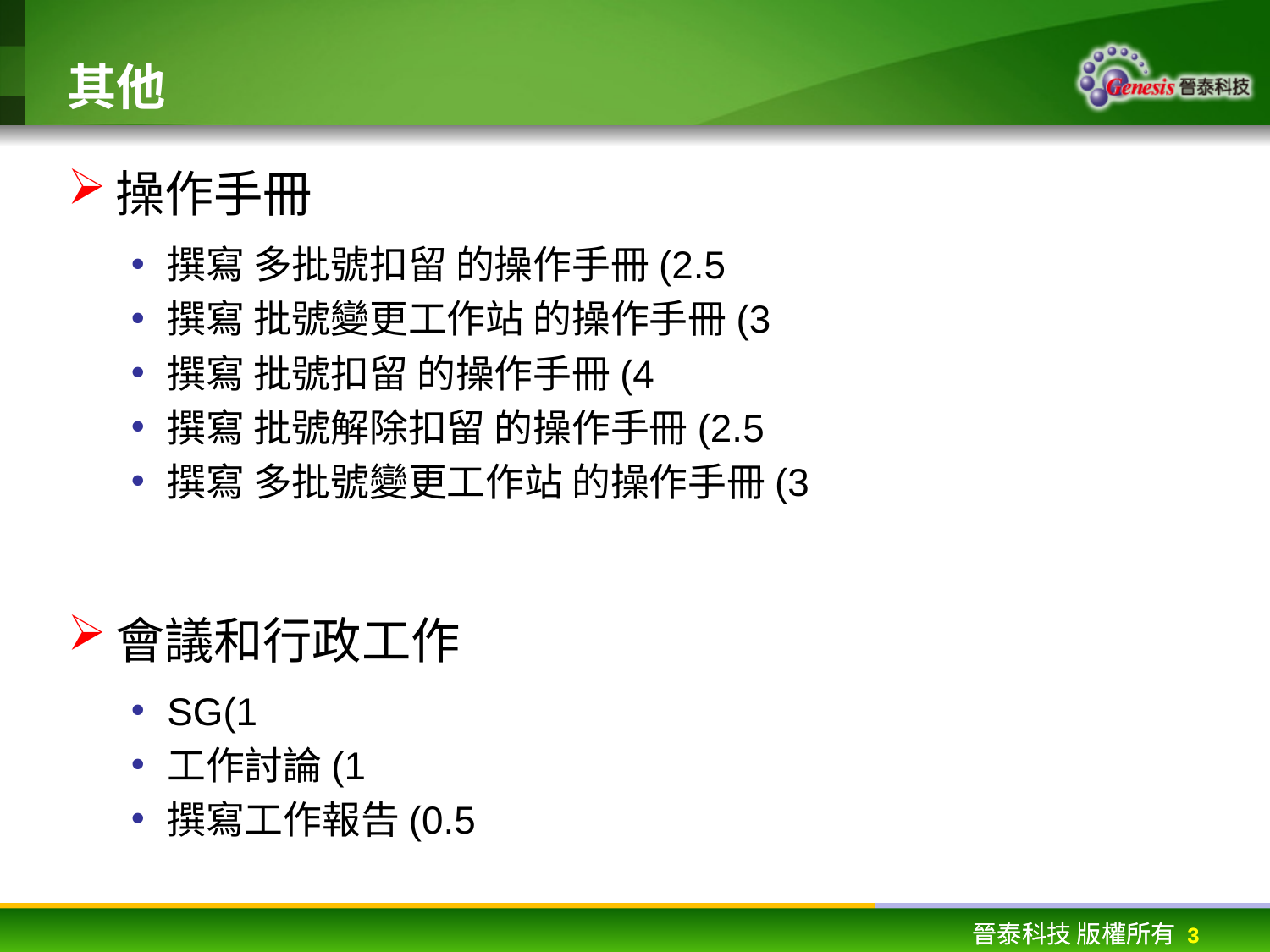

# 其他

操作手冊
撰寫 多批號扣留 的操作手冊(2.5
撰寫 批號變更工作站 的操作手冊(3
撰寫 批號扣留 的操作手冊(4
撰寫 批號解除扣留 的操作手冊(2.5
撰寫 多批號變更工作站 的操作手冊(3

會議和行政工作
SG(1
工作討論(1
撰寫工作報告(0.5
年度工作目標